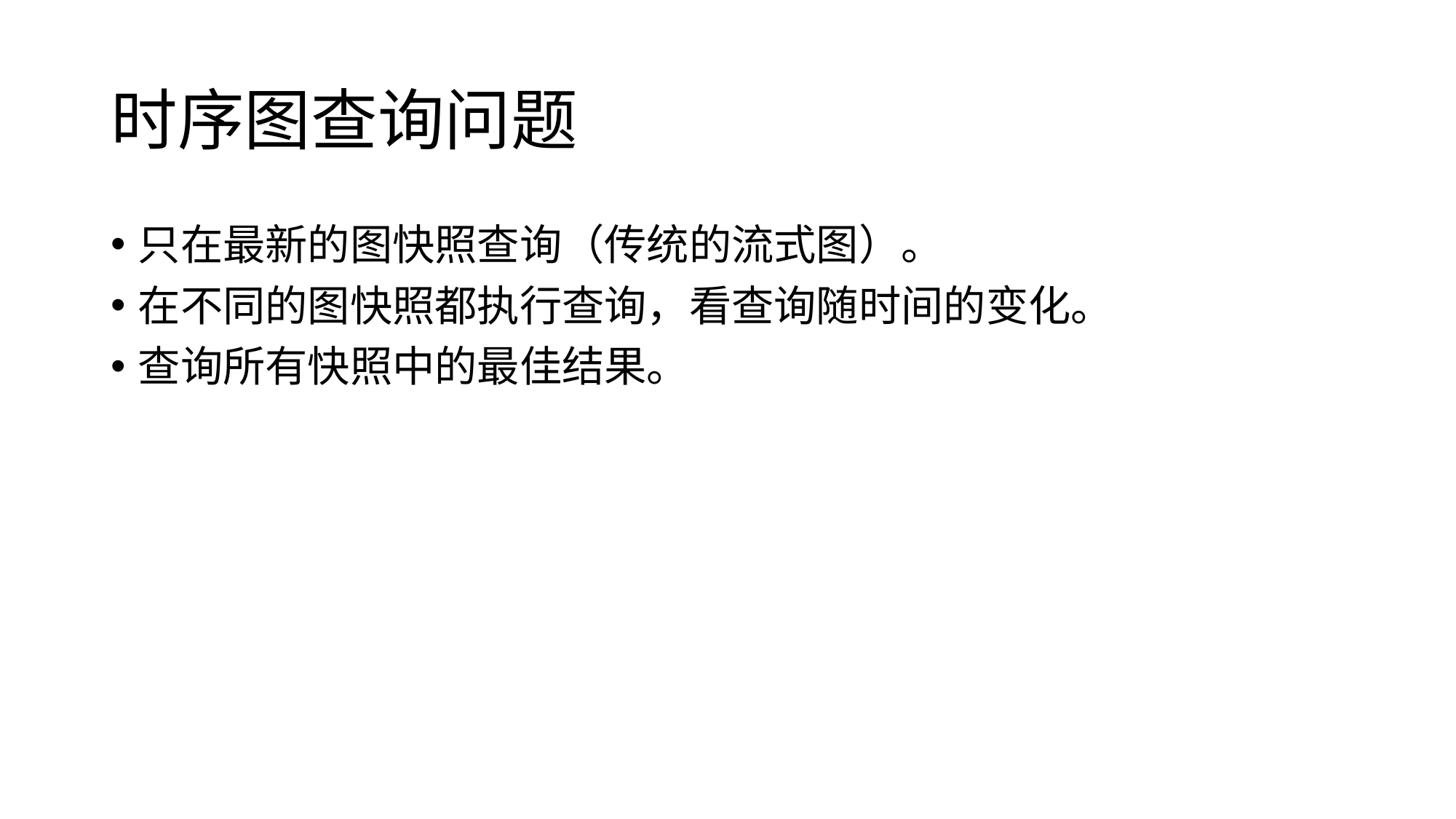

# 时序图查询问题
只在最新的图快照查询（传统的流式图）。
在不同的图快照都执行查询，看查询随时间的变化。
查询所有快照中的最佳结果。